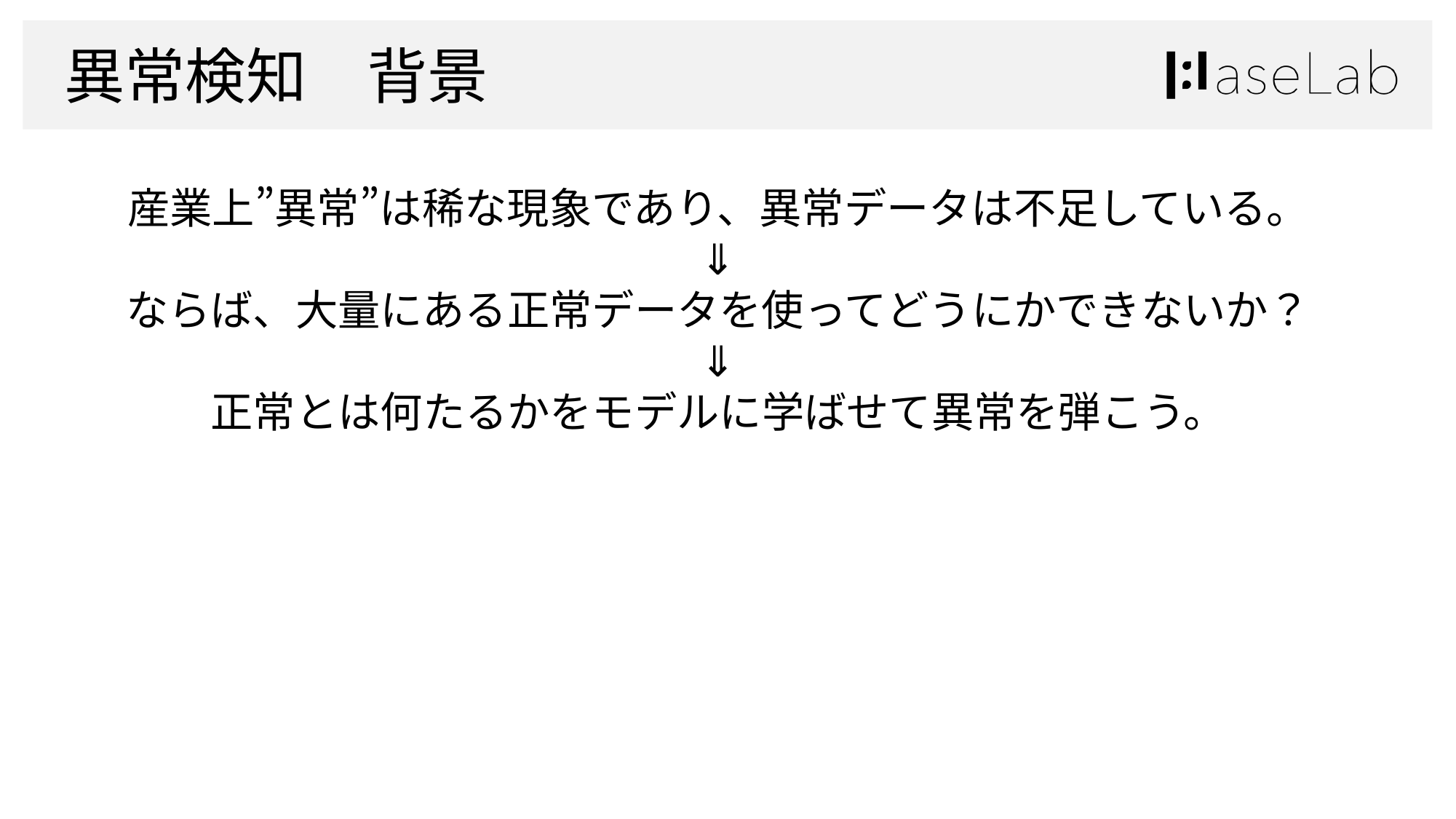

異常検知　背景
産業上”異常”は稀な現象であり、異常データは不足している。
⇓
ならば、大量にある正常データを使ってどうにかできないか？
⇓
正常とは何たるかをモデルに学ばせて異常を弾こう。